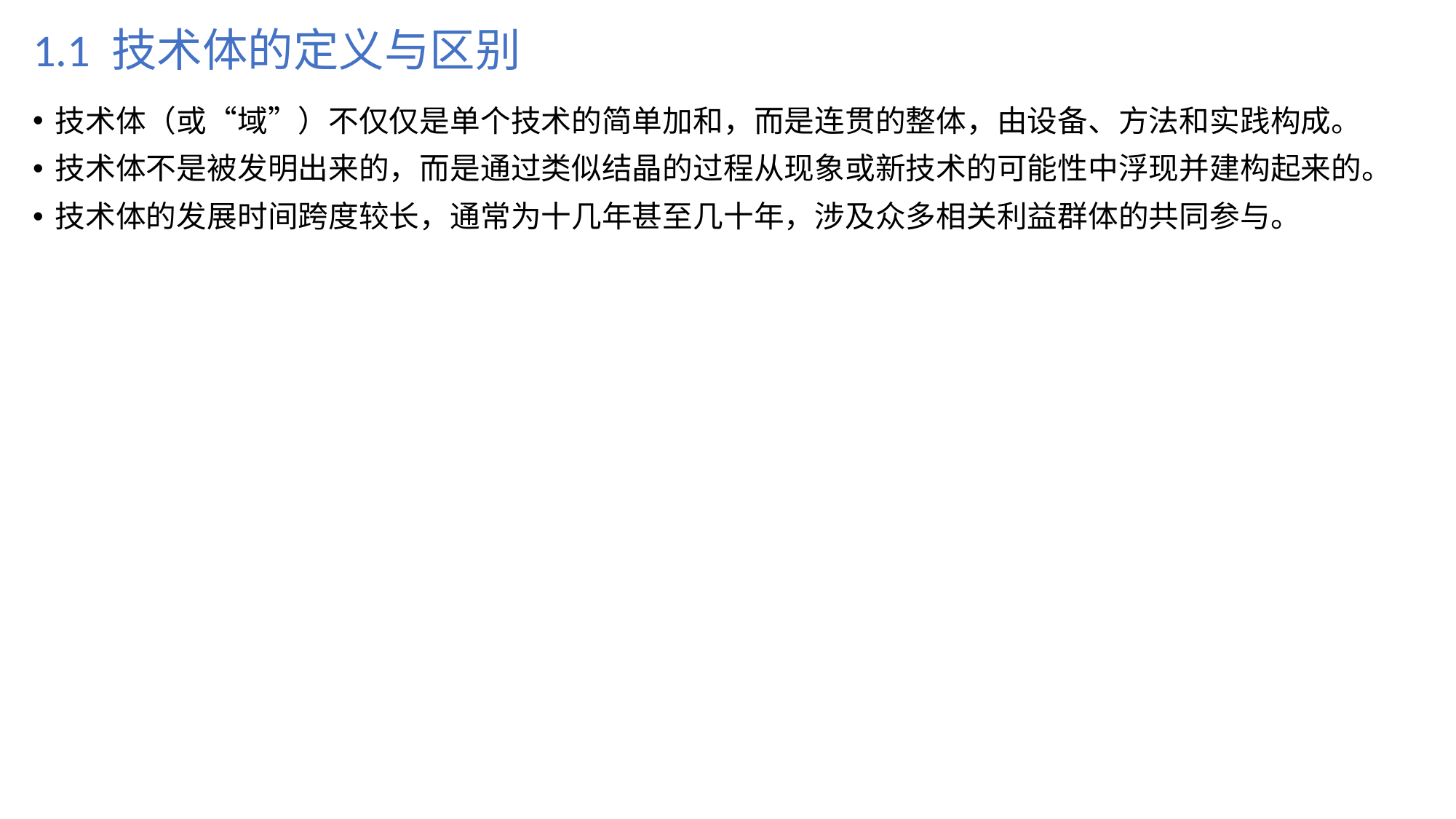

# 1.1 技术体的定义与区别
技术体（或“域”）不仅仅是单个技术的简单加和，而是连贯的整体，由设备、方法和实践构成。
技术体不是被发明出来的，而是通过类似结晶的过程从现象或新技术的可能性中浮现并建构起来的。
技术体的发展时间跨度较长，通常为十几年甚至几十年，涉及众多相关利益群体的共同参与。